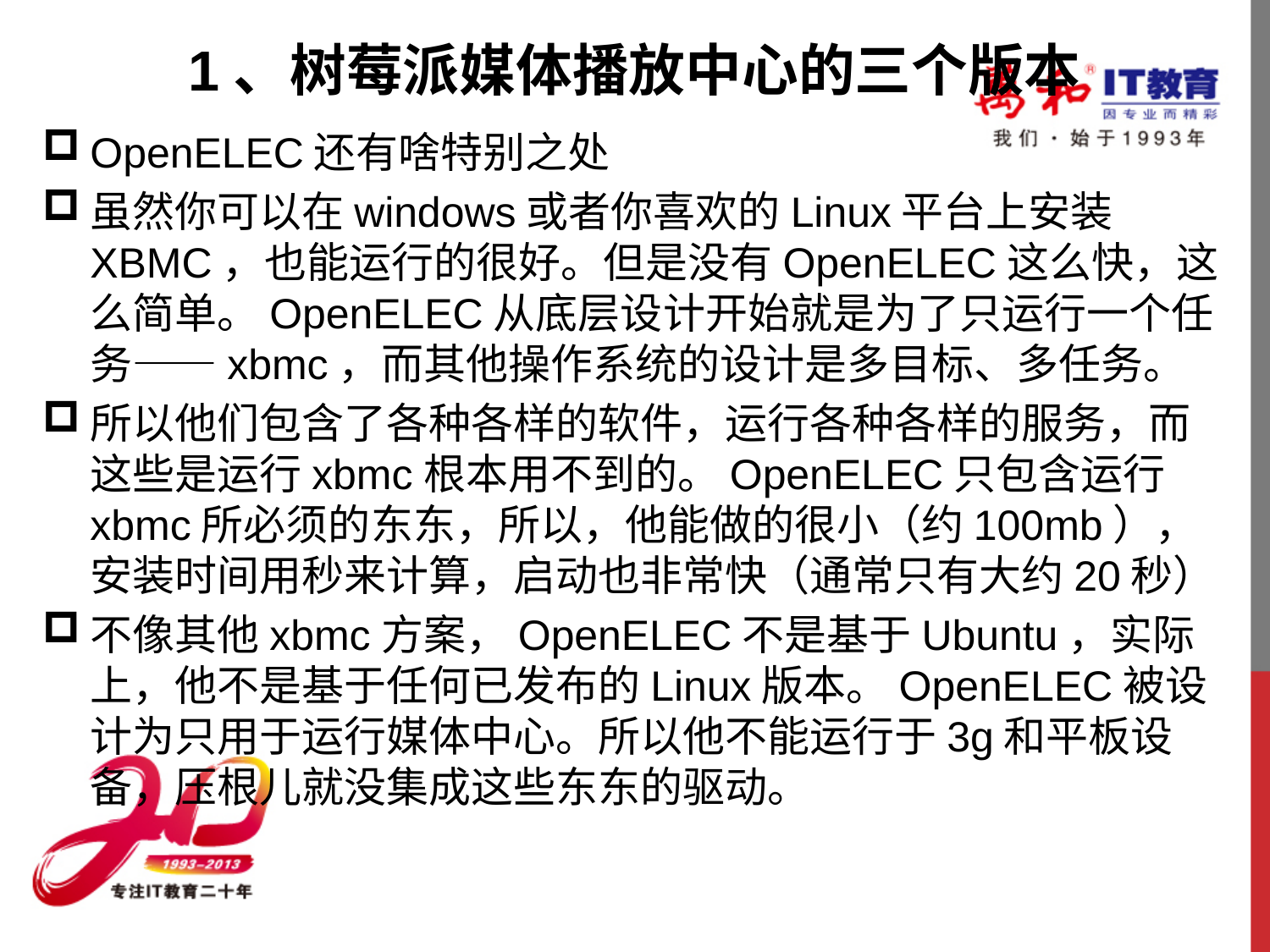

# 1、树莓派媒体播放中心的三个版本
OpenELEC还有啥特别之处
虽然你可以在windows或者你喜欢的Linux平台上安装XBMC，也能运行的很好。但是没有OpenELEC这么快，这么简单。OpenELEC从底层设计开始就是为了只运行一个任务——xbmc，而其他操作系统的设计是多目标、多任务。
所以他们包含了各种各样的软件，运行各种各样的服务，而这些是运行xbmc根本用不到的。OpenELEC只包含运行xbmc所必须的东东，所以，他能做的很小（约100mb），安装时间用秒来计算，启动也非常快（通常只有大约20秒）
不像其他xbmc方案，OpenELEC不是基于Ubuntu，实际上，他不是基于任何已发布的Linux版本。OpenELEC被设计为只用于运行媒体中心。所以他不能运行于3g和平板设备，压根儿就没集成这些东东的驱动。